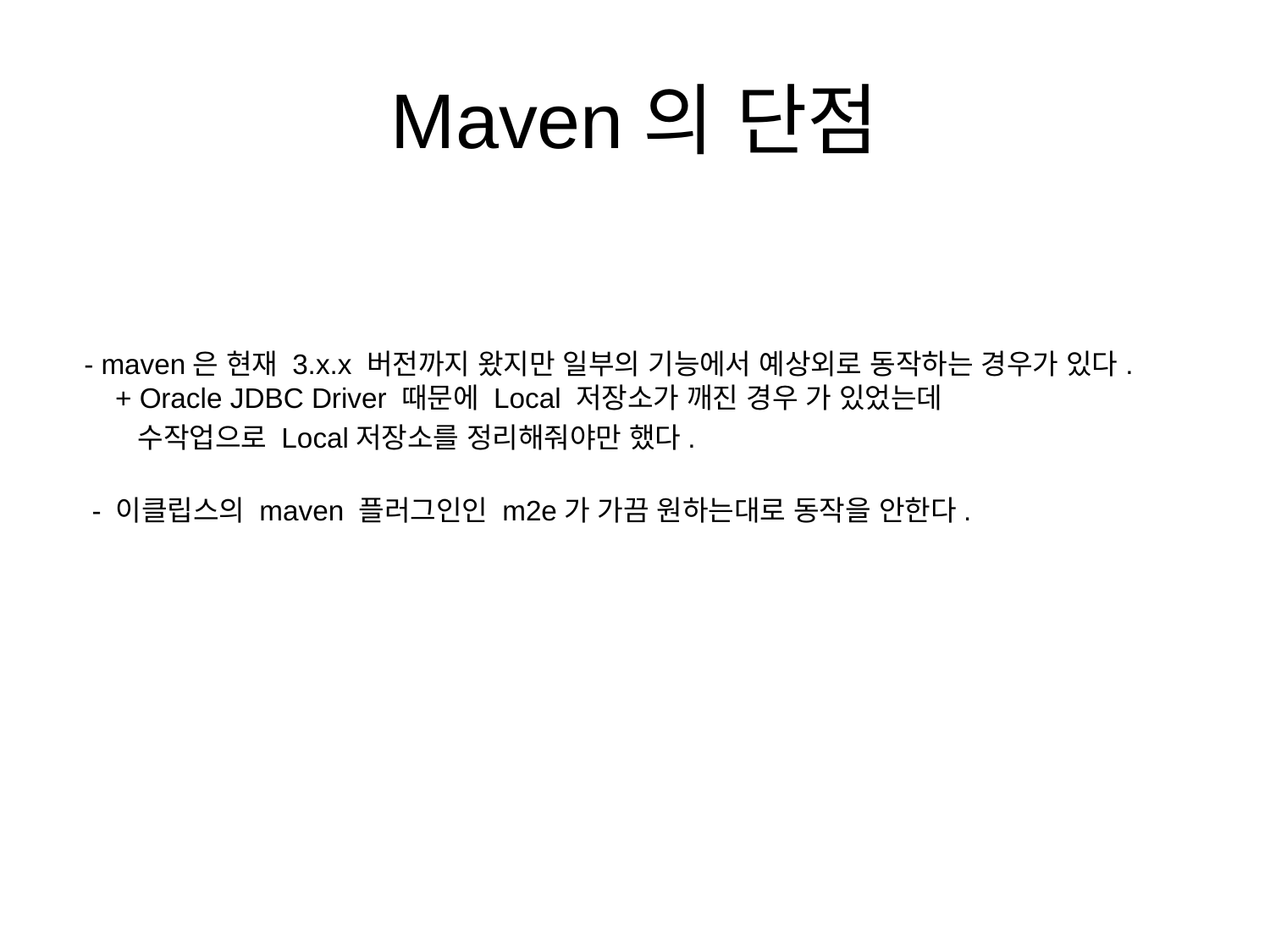

# Maven의 단점

 - maven은 현재 3.x.x 버전까지 왔지만 일부의 기능에서 예상외로 동작하는 경우가 있다.
     + Oracle JDBC Driver 때문에 Local 저장소가 깨진 경우 가 있었는데
       수작업으로 Local저장소를 정리해줘야만 했다.
  - 이클립스의 maven 플러그인인 m2e가 가끔 원하는대로 동작을 안한다.